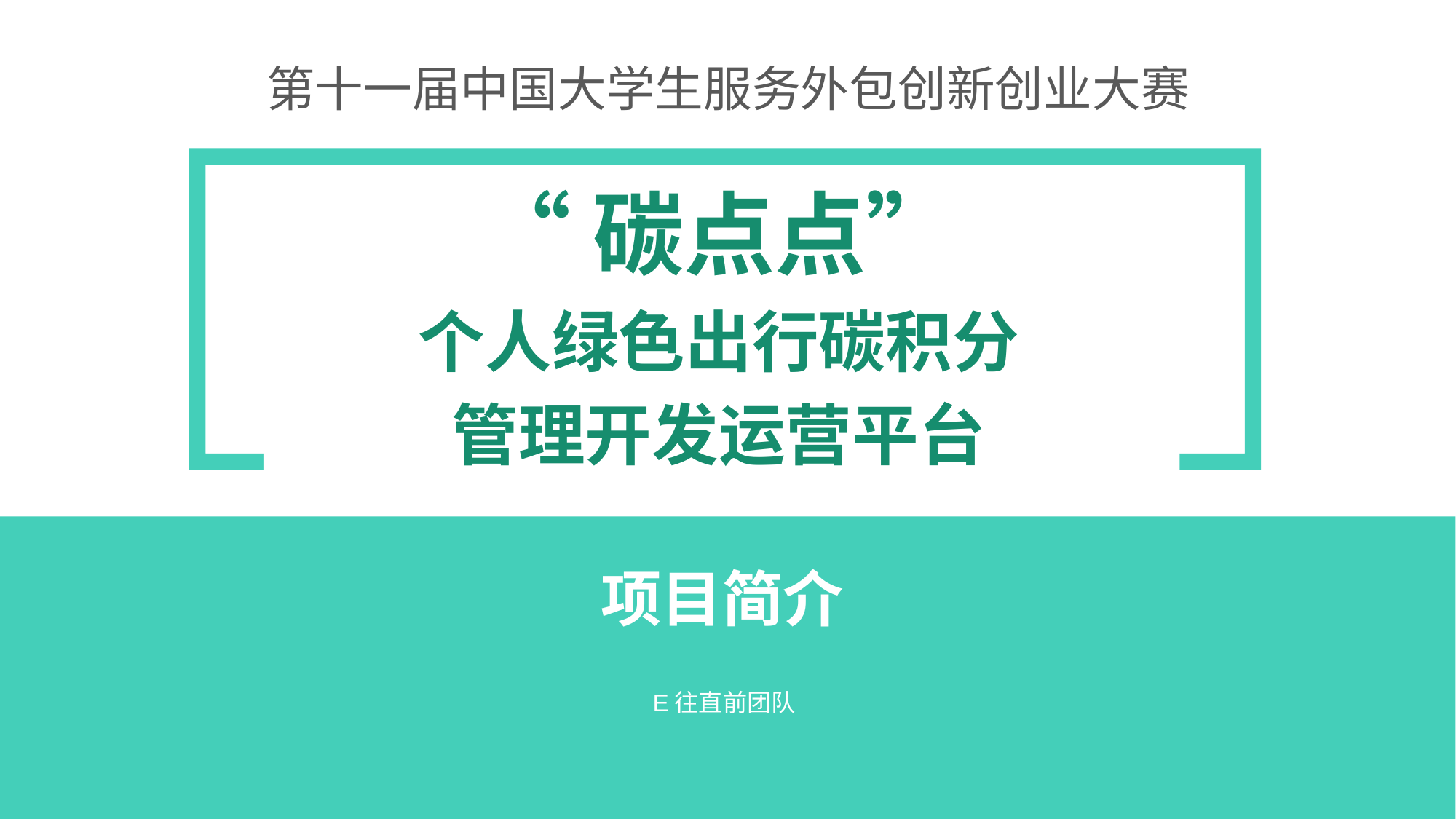

第十一届中国大学生服务外包创新创业大赛

“碳点点”
个人绿色出行碳积分
管理开发运营平台

项目简介
E往直前团队